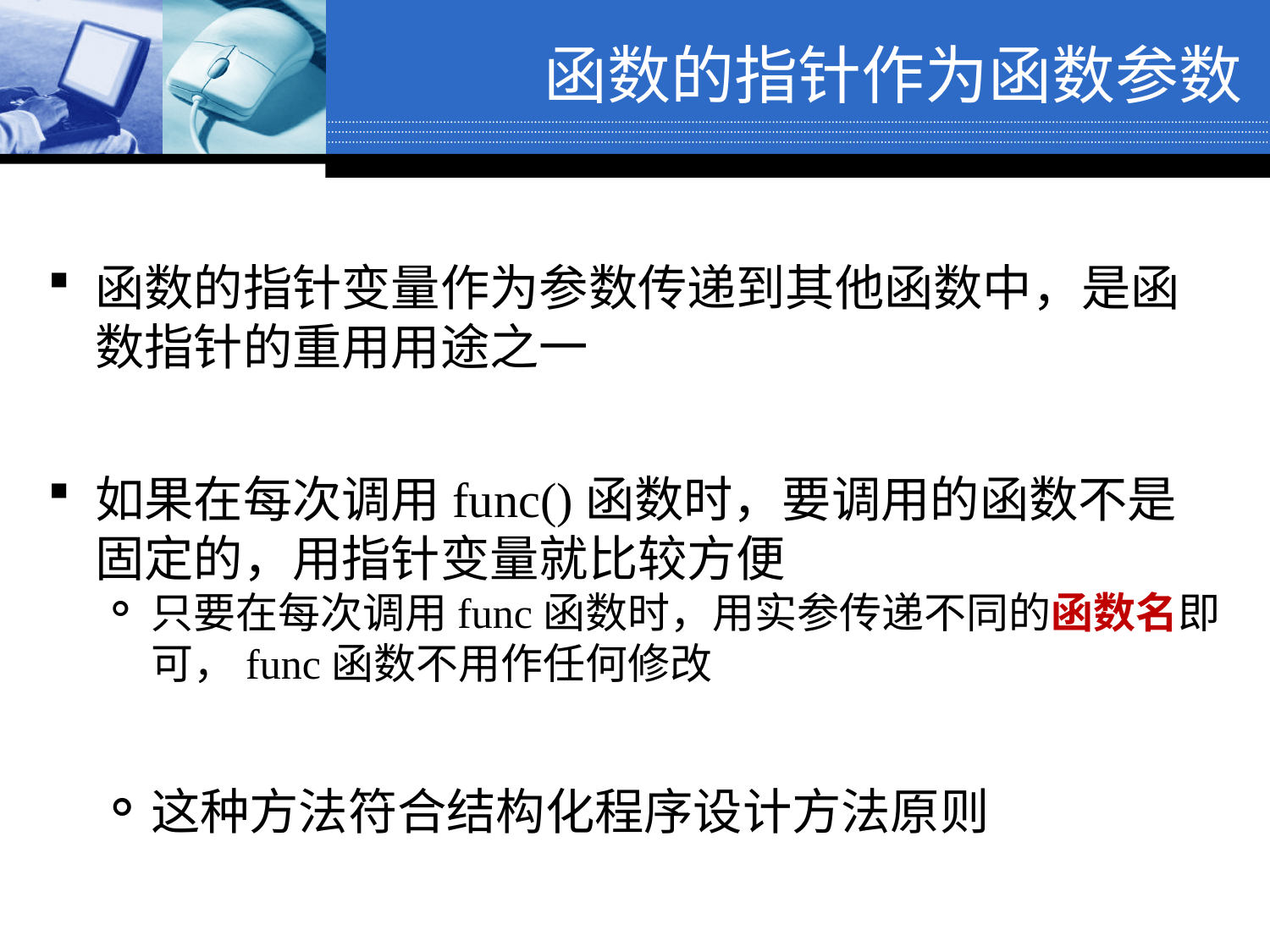

# 函数的指针作为函数参数
函数的指针变量作为参数传递到其他函数中，是函数指针的重用用途之一

如果在每次调用func()函数时，要调用的函数不是固定的，用指针变量就比较方便
只要在每次调用func函数时，用实参传递不同的函数名即可，func函数不用作任何修改

这种方法符合结构化程序设计方法原则